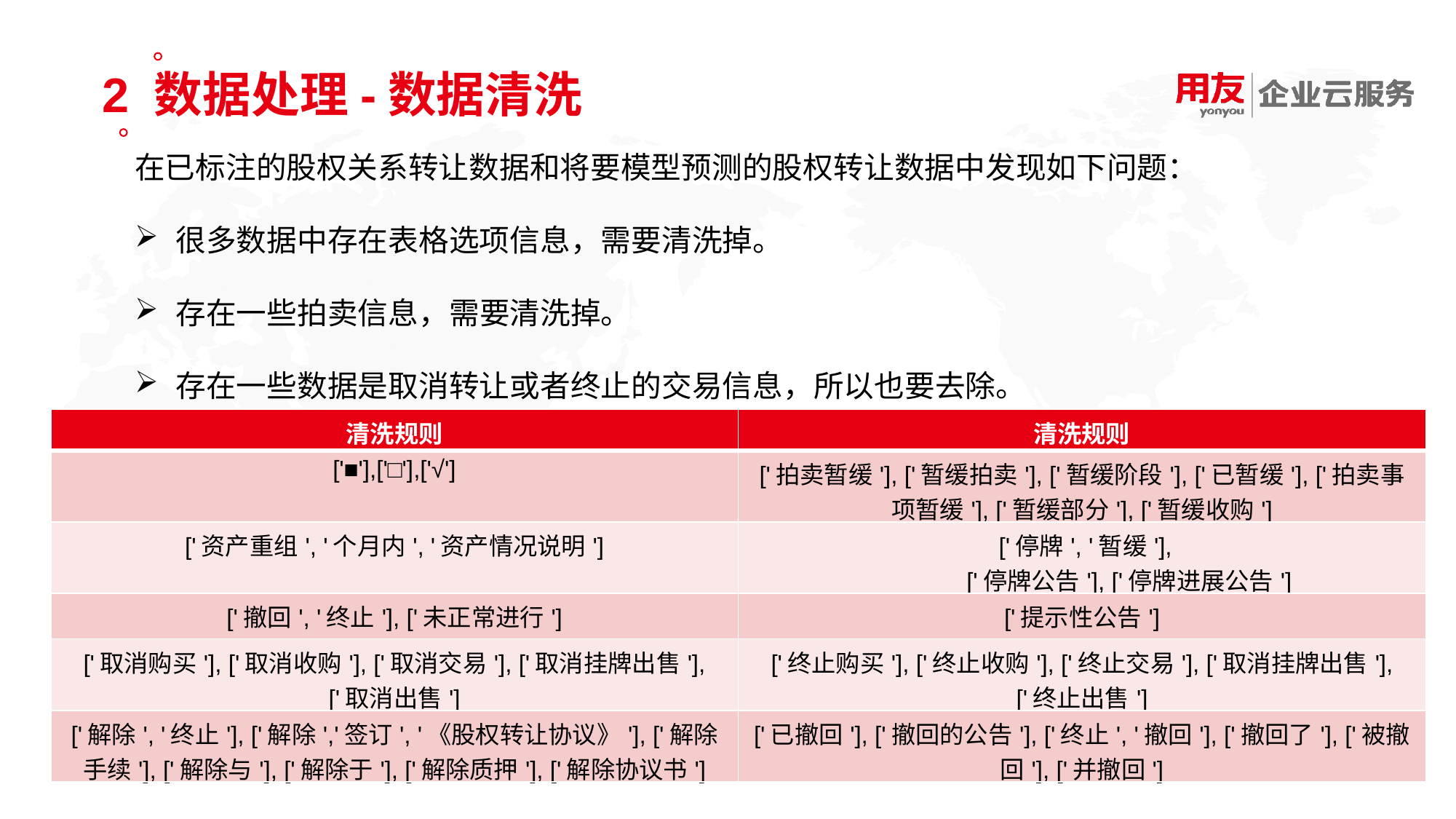

2 数据处理-数据清洗
在已标注的股权关系转让数据和将要模型预测的股权转让数据中发现如下问题：
很多数据中存在表格选项信息，需要清洗掉。
存在一些拍卖信息，需要清洗掉。
存在一些数据是取消转让或者终止的交易信息，所以也要去除。
| 清洗规则 | 清洗规则 |
| --- | --- |
| ['■'],['□'],['√'] | ['拍卖暂缓'], ['暂缓拍卖'], ['暂缓阶段'], ['已暂缓'], ['拍卖事项暂缓'], ['暂缓部分'], ['暂缓收购'] |
| ['资产重组', '个月内', '资产情况说明'] | ['停牌', '暂缓'], ['停牌公告'], ['停牌进展公告'] |
| ['撤回', '终止'], ['未正常进行'] | ['提示性公告'] |
| ['取消购买'], ['取消收购'], ['取消交易'], ['取消挂牌出售'], ['取消出售'] | ['终止购买'], ['终止收购'], ['终止交易'], ['取消挂牌出售'], ['终止出售'] |
| ['解除', '终止'], ['解除','签订', '《股权转让协议》'], ['解除手续'], ['解除与'], ['解除于'], ['解除质押'], ['解除协议书'] | ['已撤回'], ['撤回的公告'], ['终止', '撤回'], ['撤回了'], ['被撤回'], ['并撤回'] |